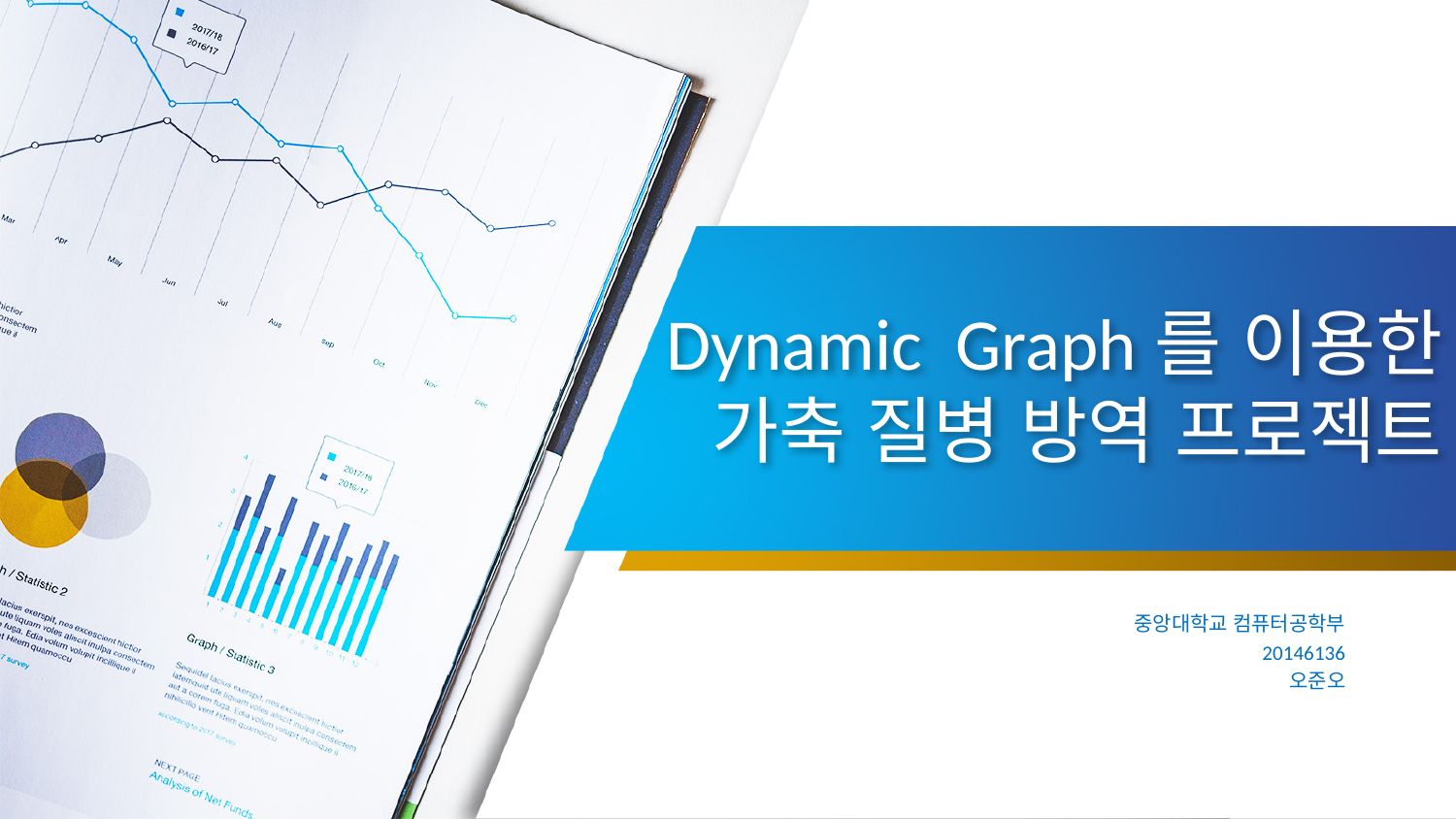

# Dynamic  Graph를 이용한 가축 질병 방역 프로젝트
중앙대학교 컴퓨터공학부
20146136
오준오